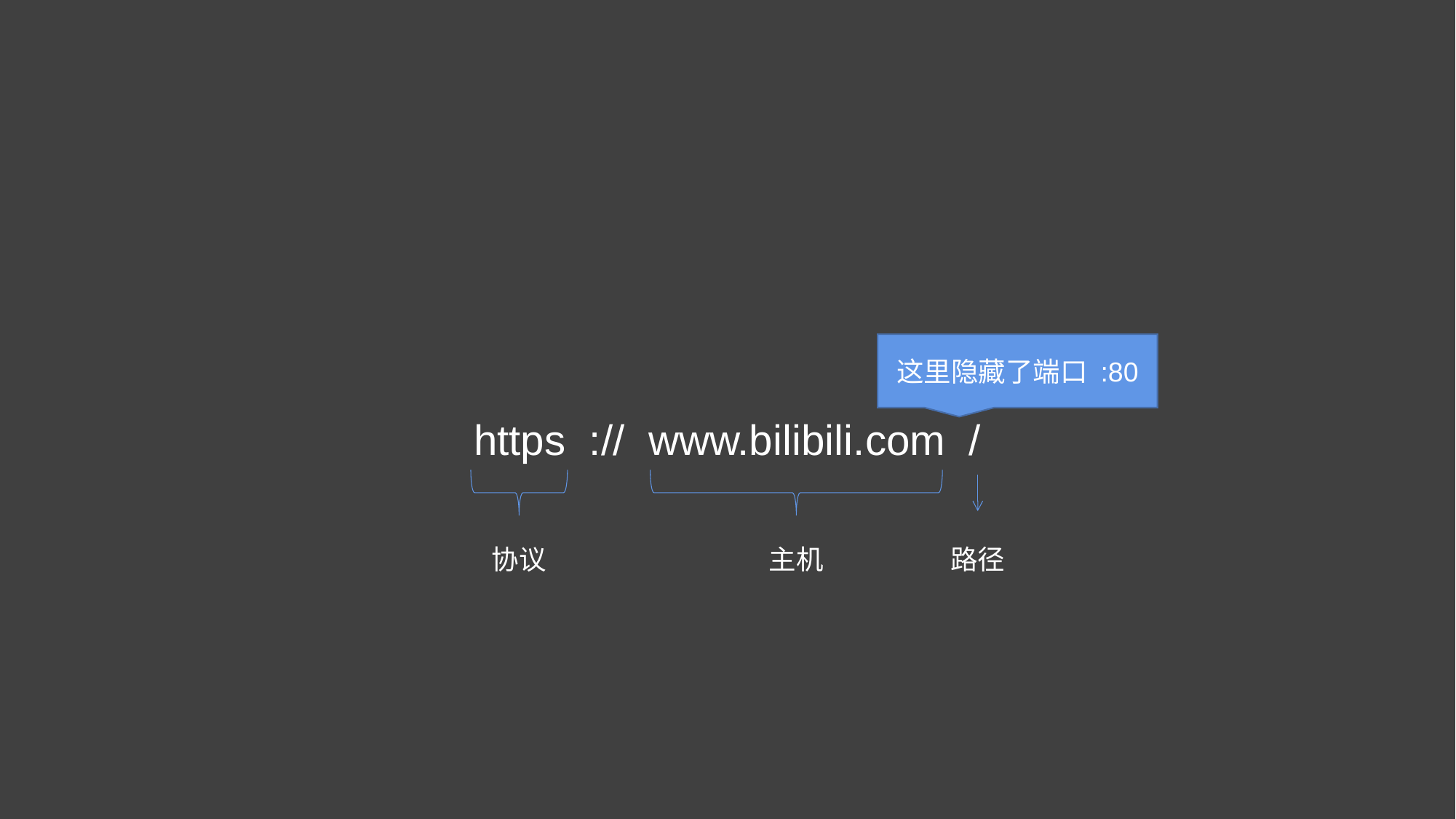

这里隐藏了端口 :80
https  ://  www.bilibili.com  /

协议
主机
路径